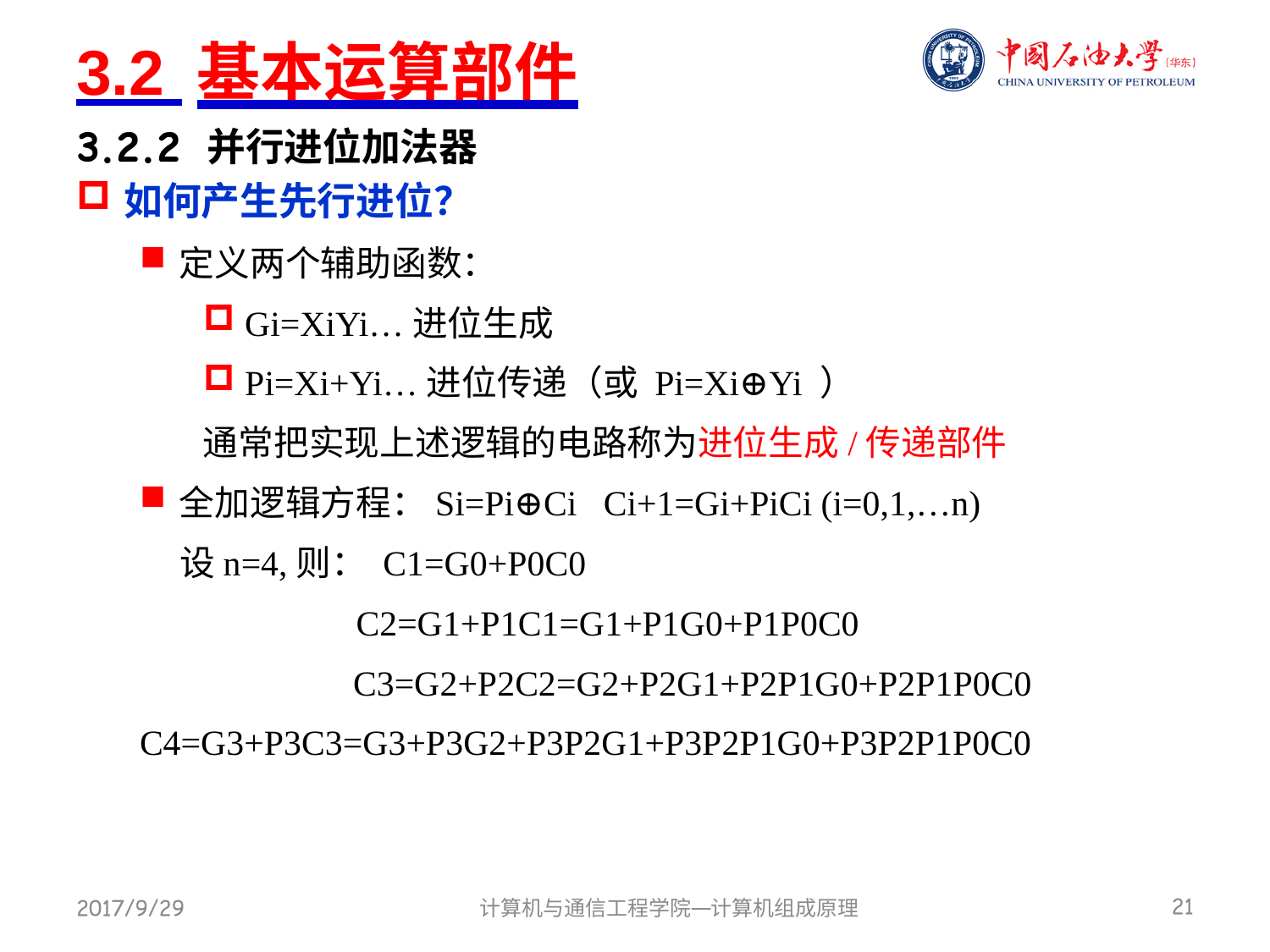

# 3.2 基本运算部件
3.2.2 并行进位加法器
如何产生先行进位？
定义两个辅助函数：
 Gi=XiYi…进位生成
 Pi=Xi+Yi…进位传递（或 Pi=Xi⊕Yi ）
       通常把实现上述逻辑的电路称为进位生成/传递部件
全加逻辑方程：Si=Pi⊕Ci   Ci+1=Gi+PiCi (i=0,1,…n)
    设n=4,则： C1=G0+P0C0
　　　　 　   C2=G1+P1C1=G1+P1G0+P1P0C0
                        C3=G2+P2C2=G2+P2G1+P2P1G0+P2P1P0C0
C4=G3+P3C3=G3+P3G2+P3P2G1+P3P2P1G0+P3P2P1P0C0
2017/9/29
计算机与通信工程学院—计算机组成原理
21